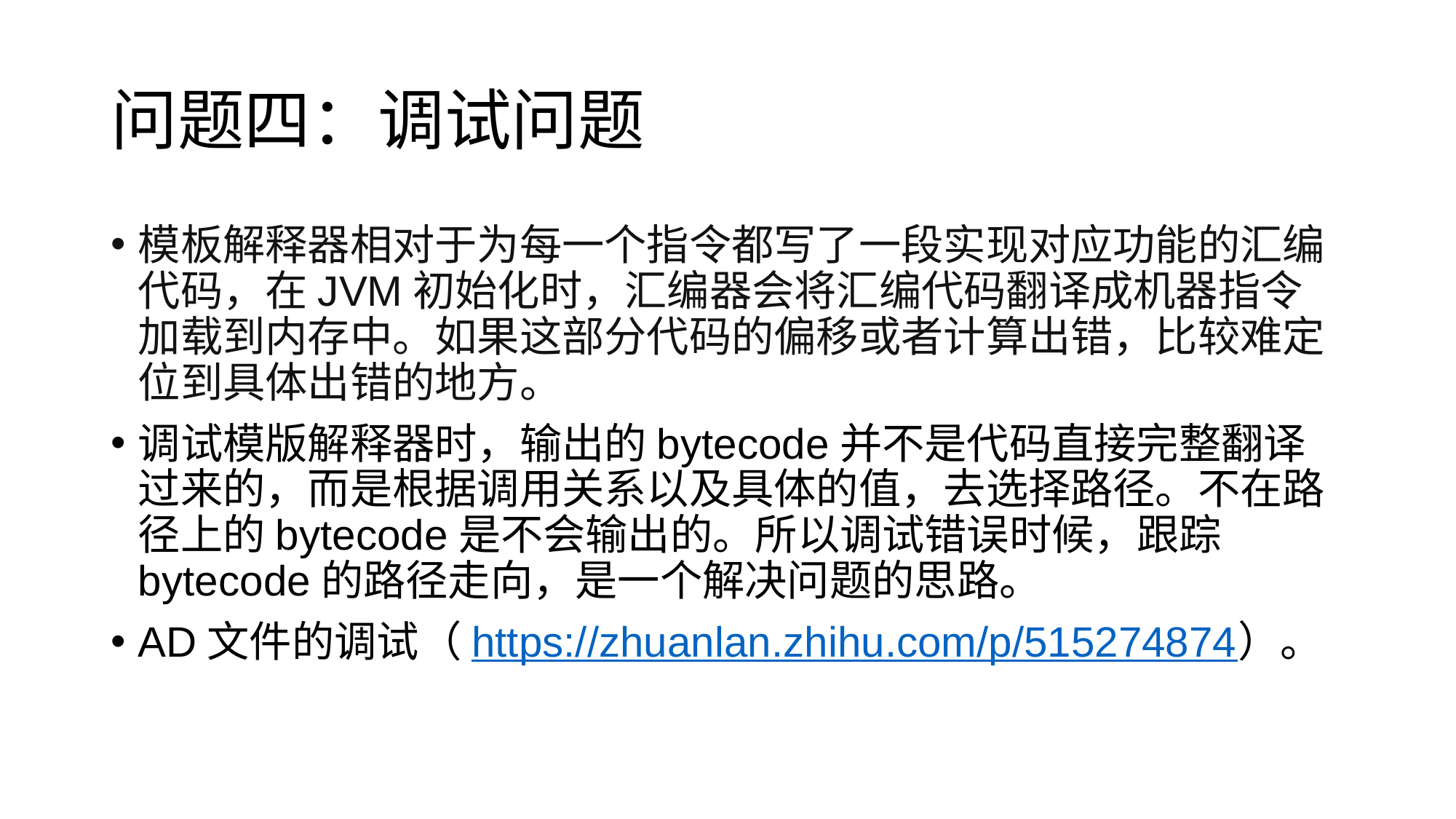

# 问题四：调试问题
模板解释器相对于为每一个指令都写了一段实现对应功能的汇编代码，在JVM初始化时，汇编器会将汇编代码翻译成机器指令加载到内存中。如果这部分代码的偏移或者计算出错，比较难定位到具体出错的地方。
调试模版解释器时，输出的bytecode并不是代码直接完整翻译过来的，而是根据调用关系以及具体的值，去选择路径。不在路径上的bytecode是不会输出的。所以调试错误时候，跟踪bytecode的路径走向，是一个解决问题的思路。
AD文件的调试（https://zhuanlan.zhihu.com/p/515274874）。